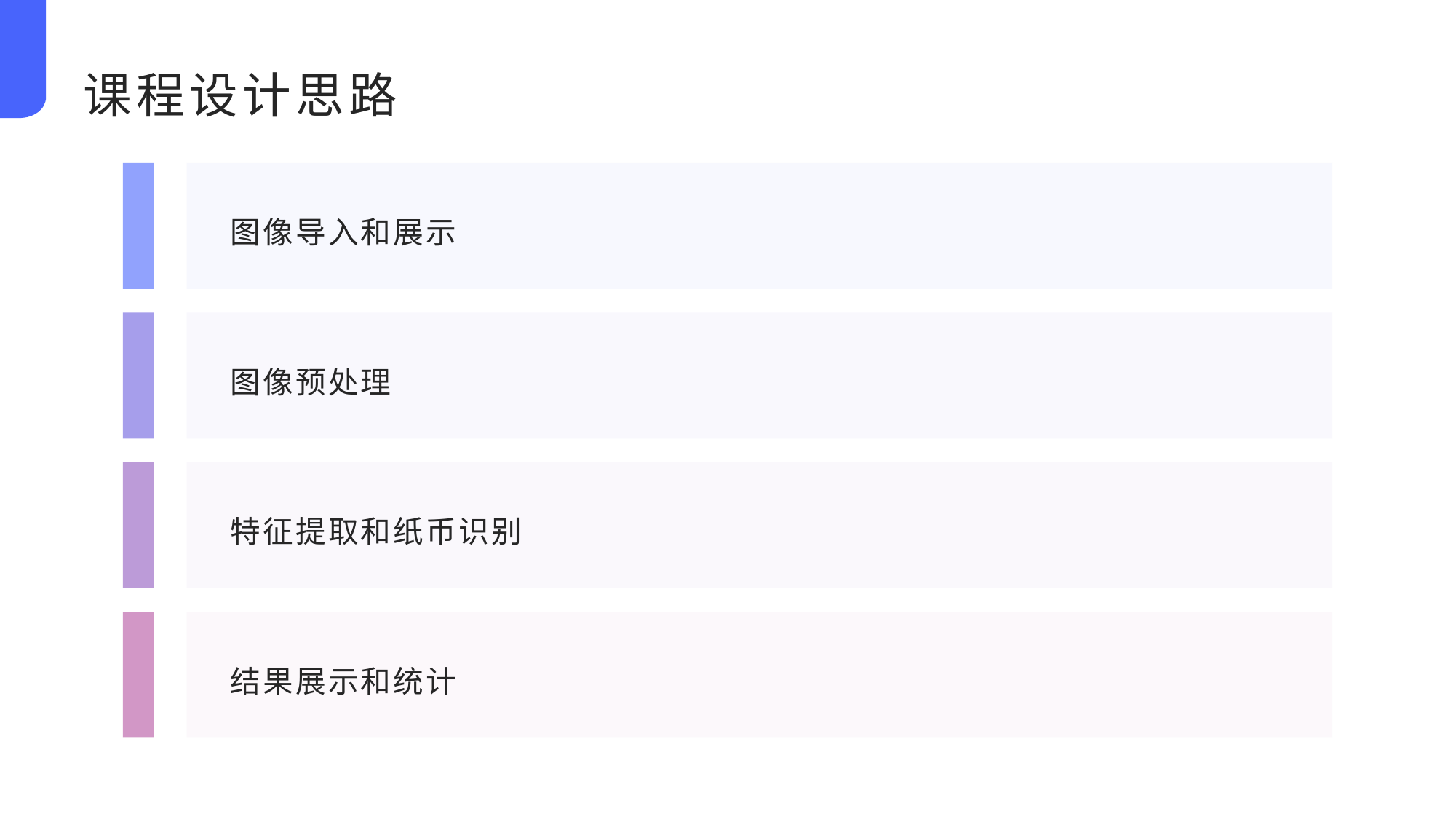

课程设计思路

图像导入和展示

图像预处理

特征提取和纸币识别

结果展示和统计